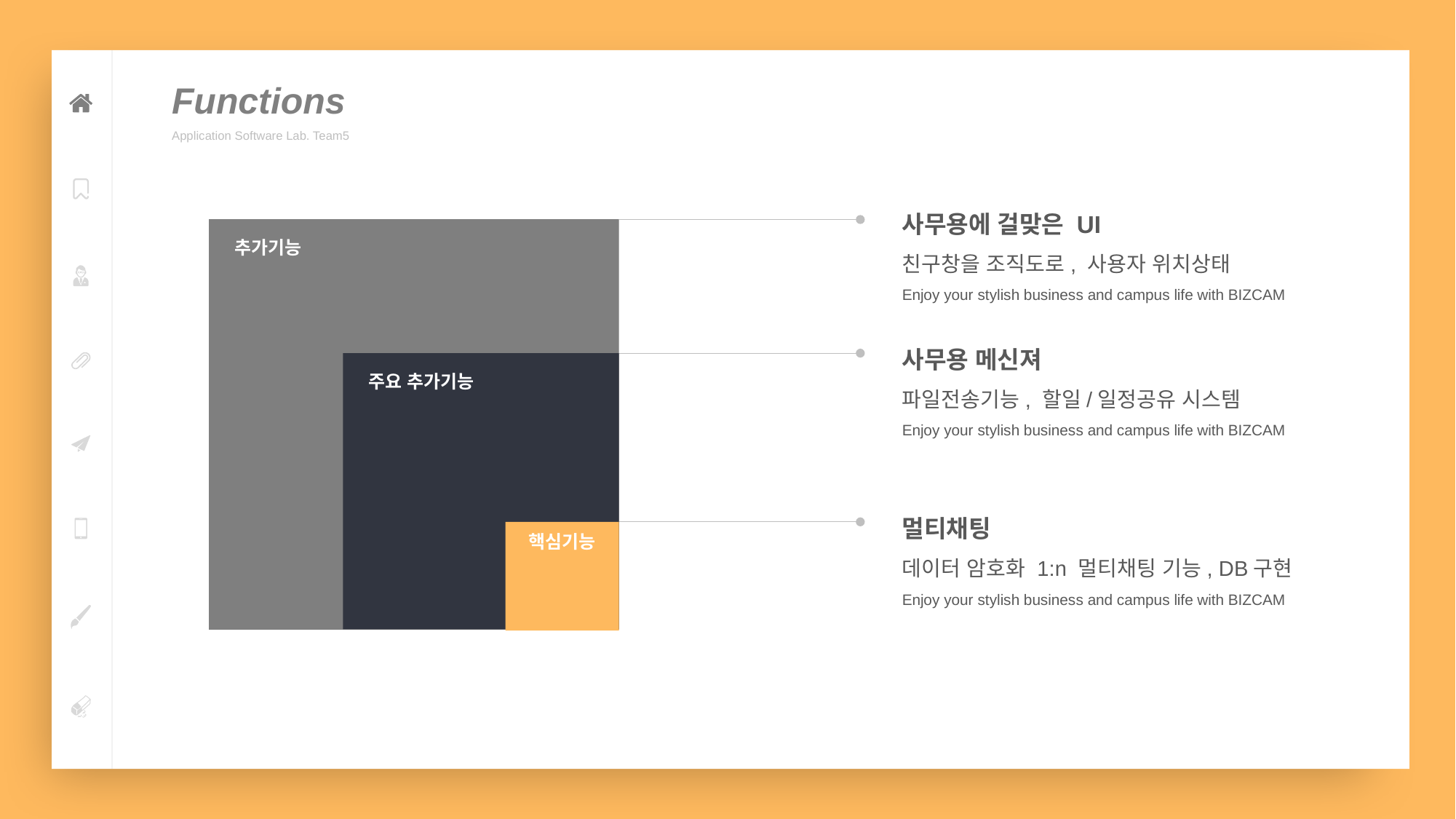

Functions
Application Software Lab. Team5

사무용에 걸맞은 UI
친구창을 조직도로, 사용자 위치상태
Enjoy your stylish business and campus life with BIZCAM
추가기능
사무용 메신져
파일전송기능, 할일/일정공유 시스템
Enjoy your stylish business and campus life with BIZCAM
주요 추가기능
멀티채팅
데이터 암호화 1:n 멀티채팅 기능, DB구현
Enjoy your stylish business and campus life with BIZCAM
핵심기능